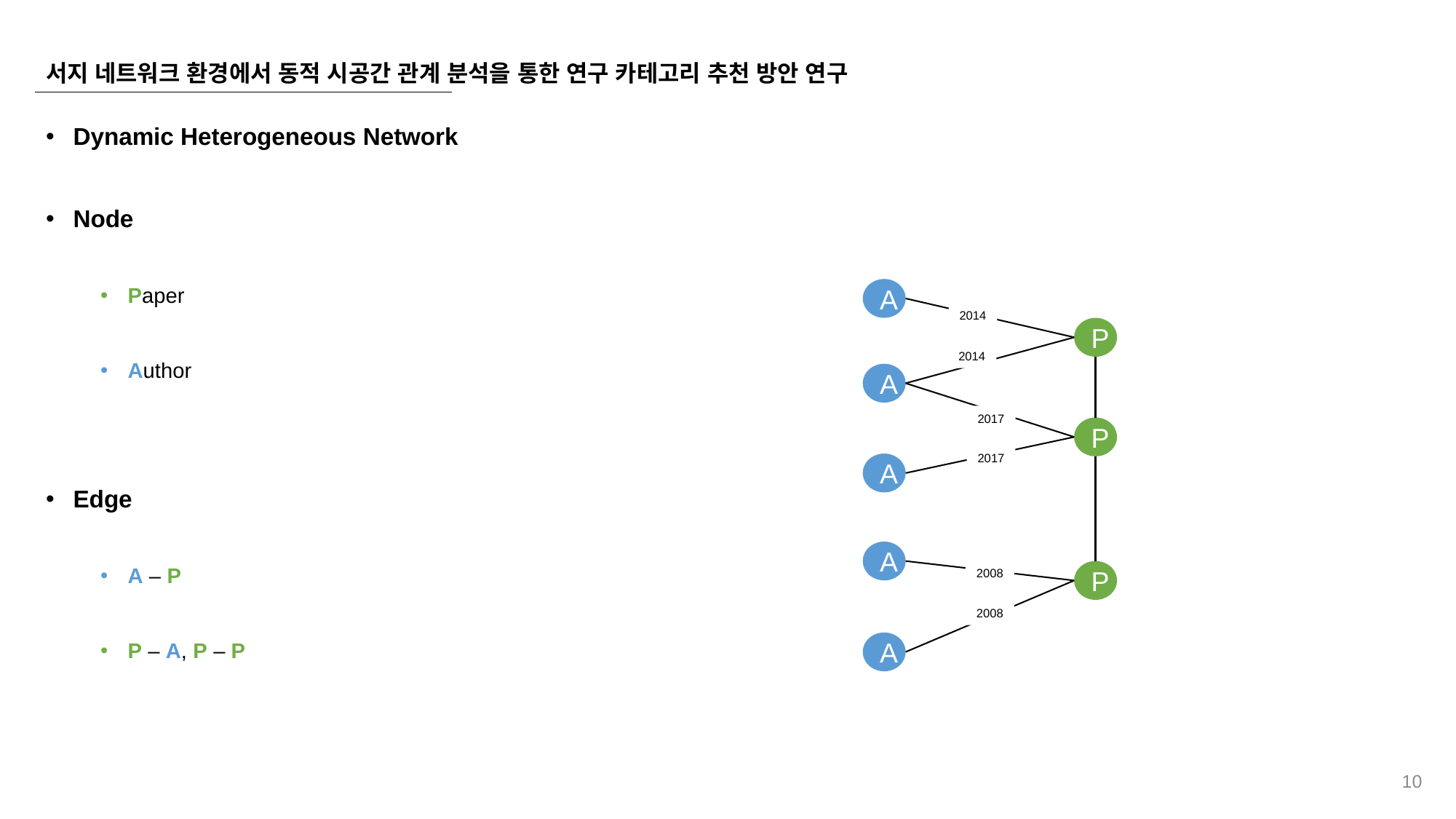

# 서지 네트워크 환경에서 동적 시공간 관계 분석을 통한 연구 카테고리 추천 방안 연구
Dynamic Heterogeneous Network

Node

Paper

Author

Edge

A – P

P – A, P – P
A
2014
P
2014
A
2017
P
2017
A
A
2008
P
2008
A
10